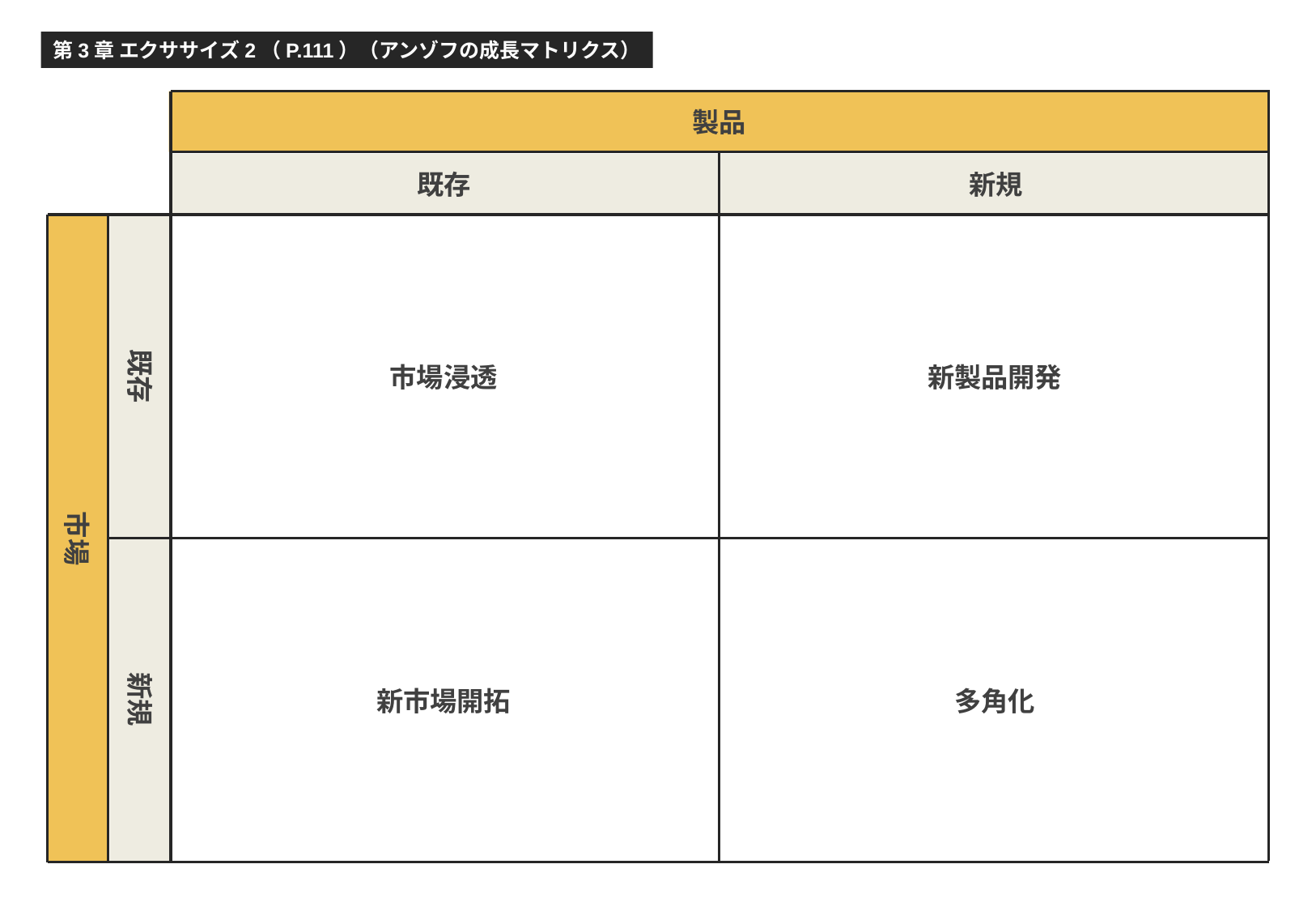

第3章 エクササイズ2（P.111）（アンゾフの成長マトリクス）

製品

既存
新規
既存
市場浸透
新製品開発
市場

新規
新市場開拓
多角化